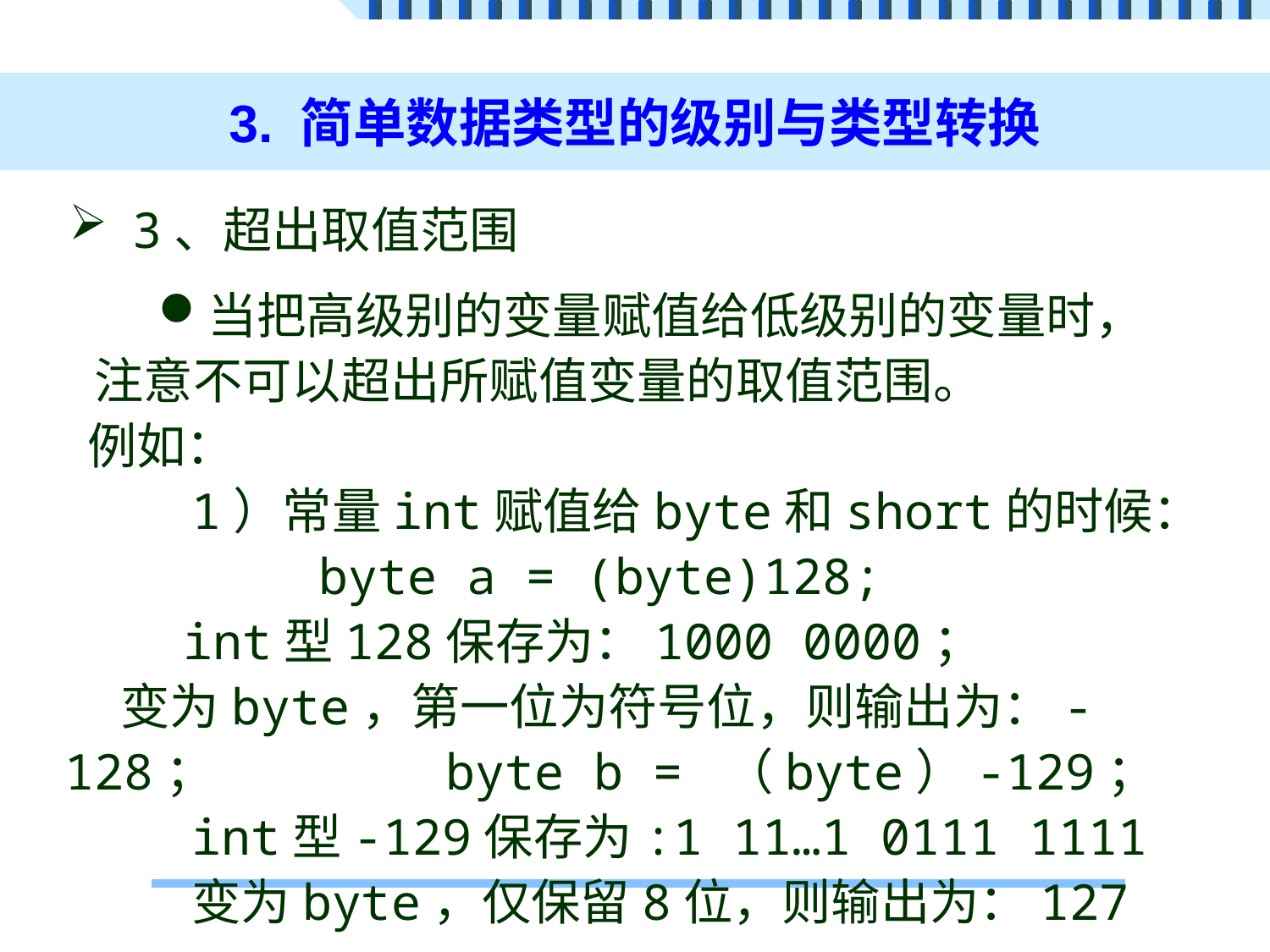

# 3. 简单数据类型的级别与类型转换
3、超出取值范围
当把高级别的变量赋值给低级别的变量时，注意不可以超出所赋值变量的取值范围。
 例如：
	1）常量int赋值给byte和short的时候：
		byte a = (byte)128;
    int型128保存为：1000 0000；
    变为byte，第一位为符号位，则输出为：-128；		byte b = （byte）-129；
	int型-129保存为:1 11…1 0111 1111
	变为byte，仅保留8位，则输出为：127